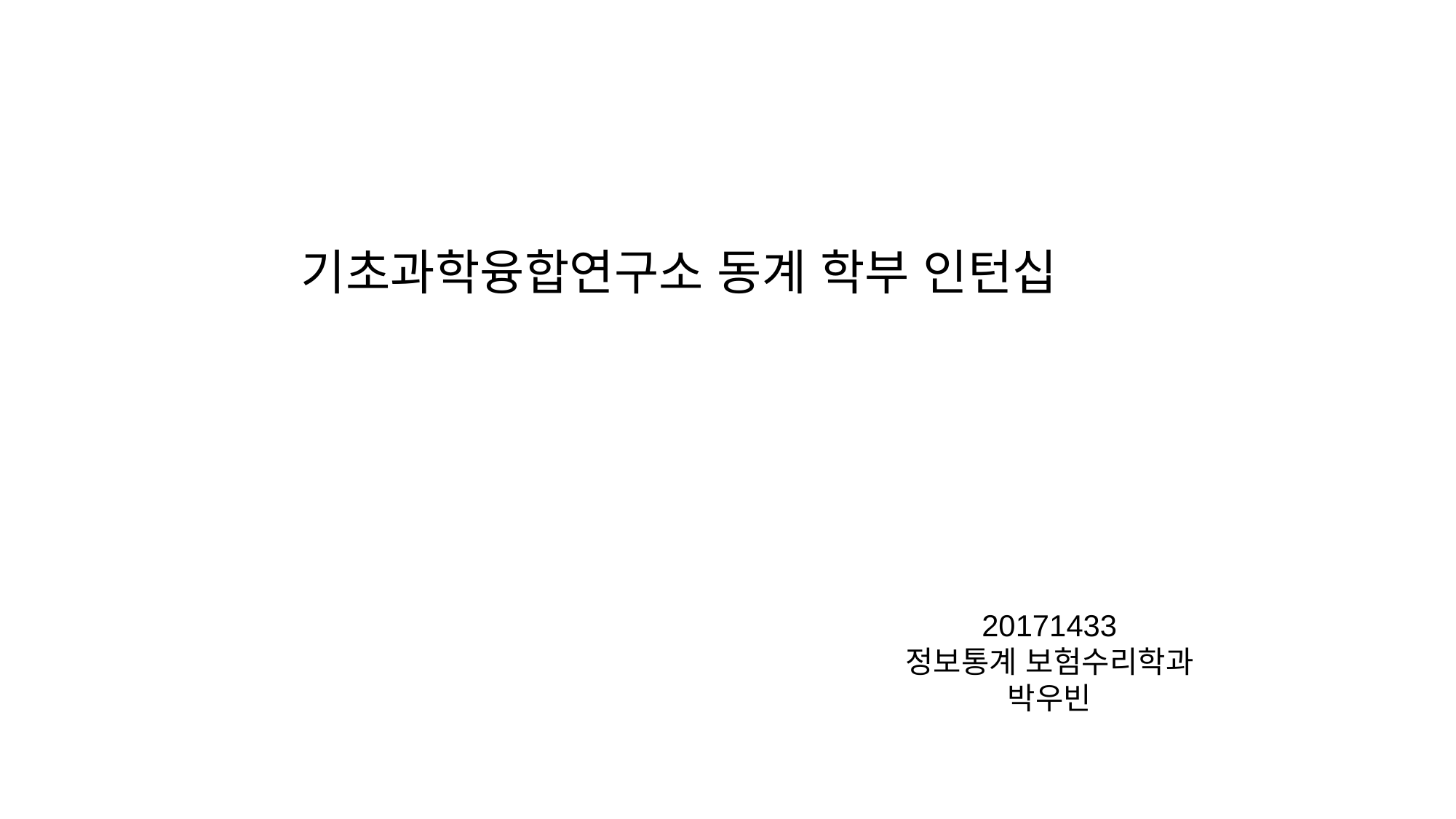

기초과학융합연구소 동계 학부 인턴십
20171433
정보통계 보험수리학과
박우빈